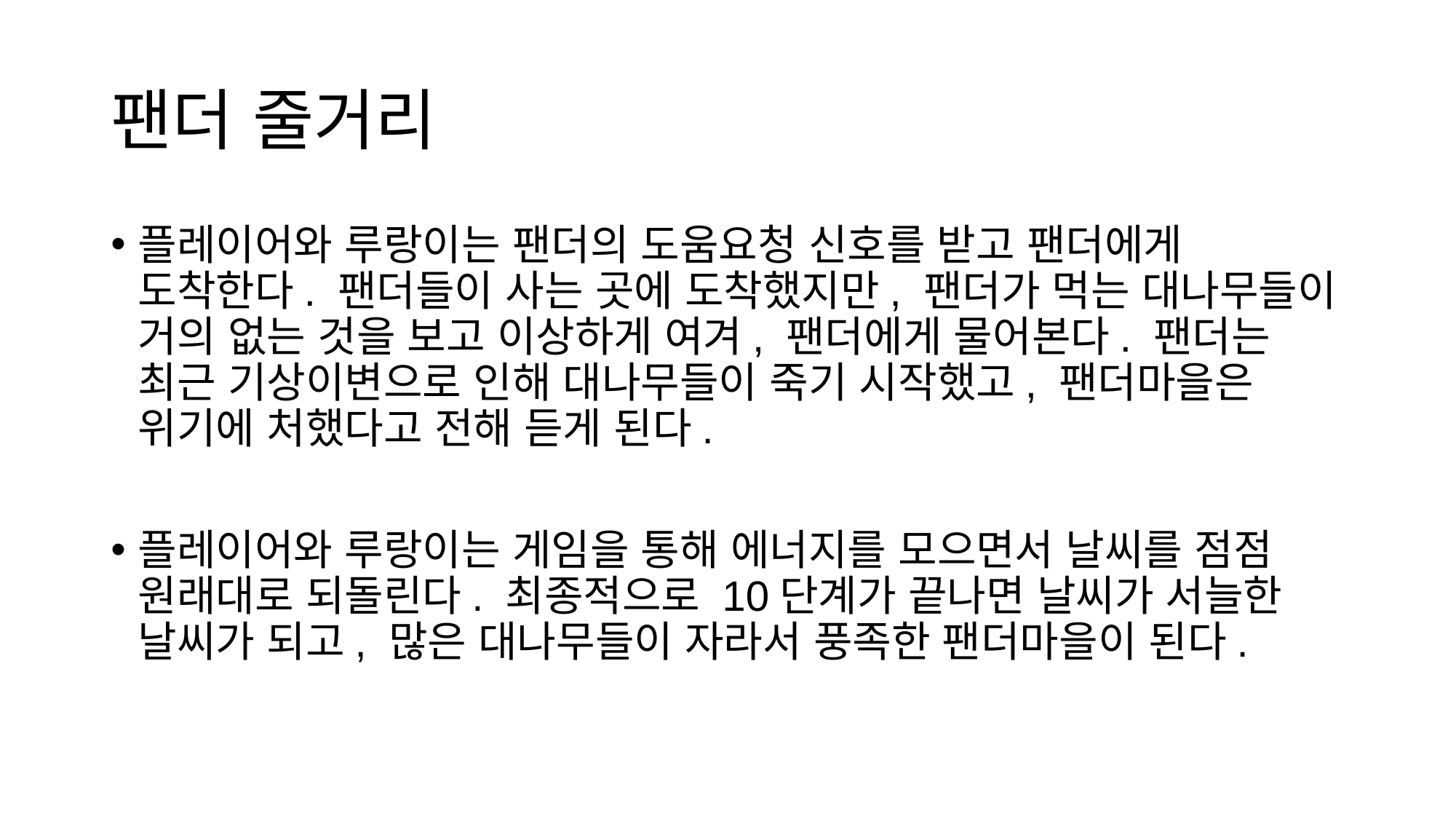

# 팬더 줄거리
플레이어와 루랑이는 팬더의 도움요청 신호를 받고 팬더에게 도착한다. 팬더들이 사는 곳에 도착했지만, 팬더가 먹는 대나무들이 거의 없는 것을 보고 이상하게 여겨, 팬더에게 물어본다. 팬더는 최근 기상이변으로 인해 대나무들이 죽기 시작했고, 팬더마을은 위기에 처했다고 전해 듣게 된다.

플레이어와 루랑이는 게임을 통해 에너지를 모으면서 날씨를 점점 원래대로 되돌린다. 최종적으로 10단계가 끝나면 날씨가 서늘한 날씨가 되고, 많은 대나무들이 자라서 풍족한 팬더마을이 된다.